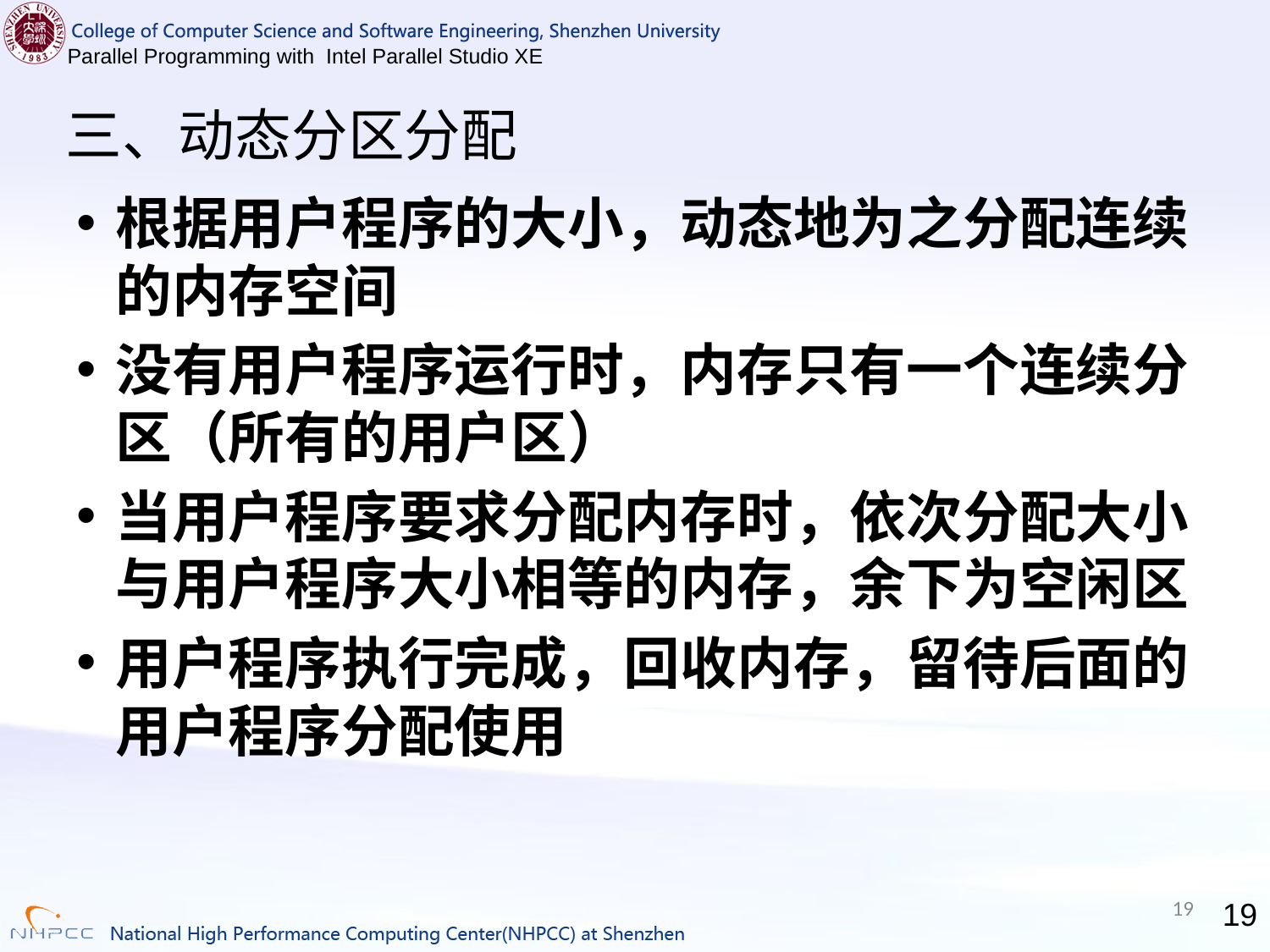

# 三、动态分区分配
根据用户程序的大小，动态地为之分配连续的内存空间
没有用户程序运行时，内存只有一个连续分区（所有的用户区）
当用户程序要求分配内存时，依次分配大小与用户程序大小相等的内存，余下为空闲区
用户程序执行完成，回收内存，留待后面的用户程序分配使用
19
19